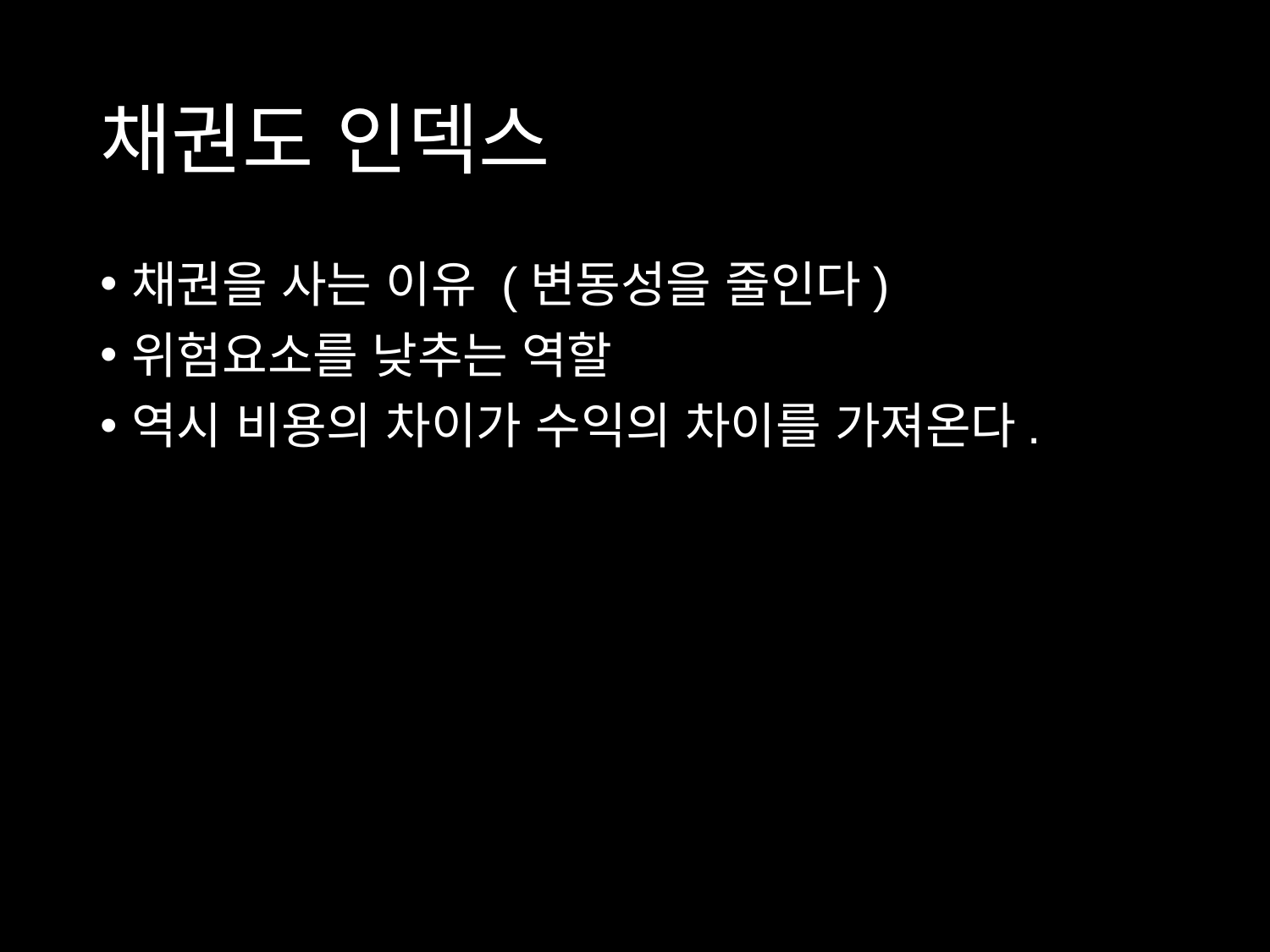

# 채권도 인덱스
채권을 사는 이유 (변동성을 줄인다)
위험요소를 낮추는 역할
역시 비용의 차이가 수익의 차이를 가져온다.